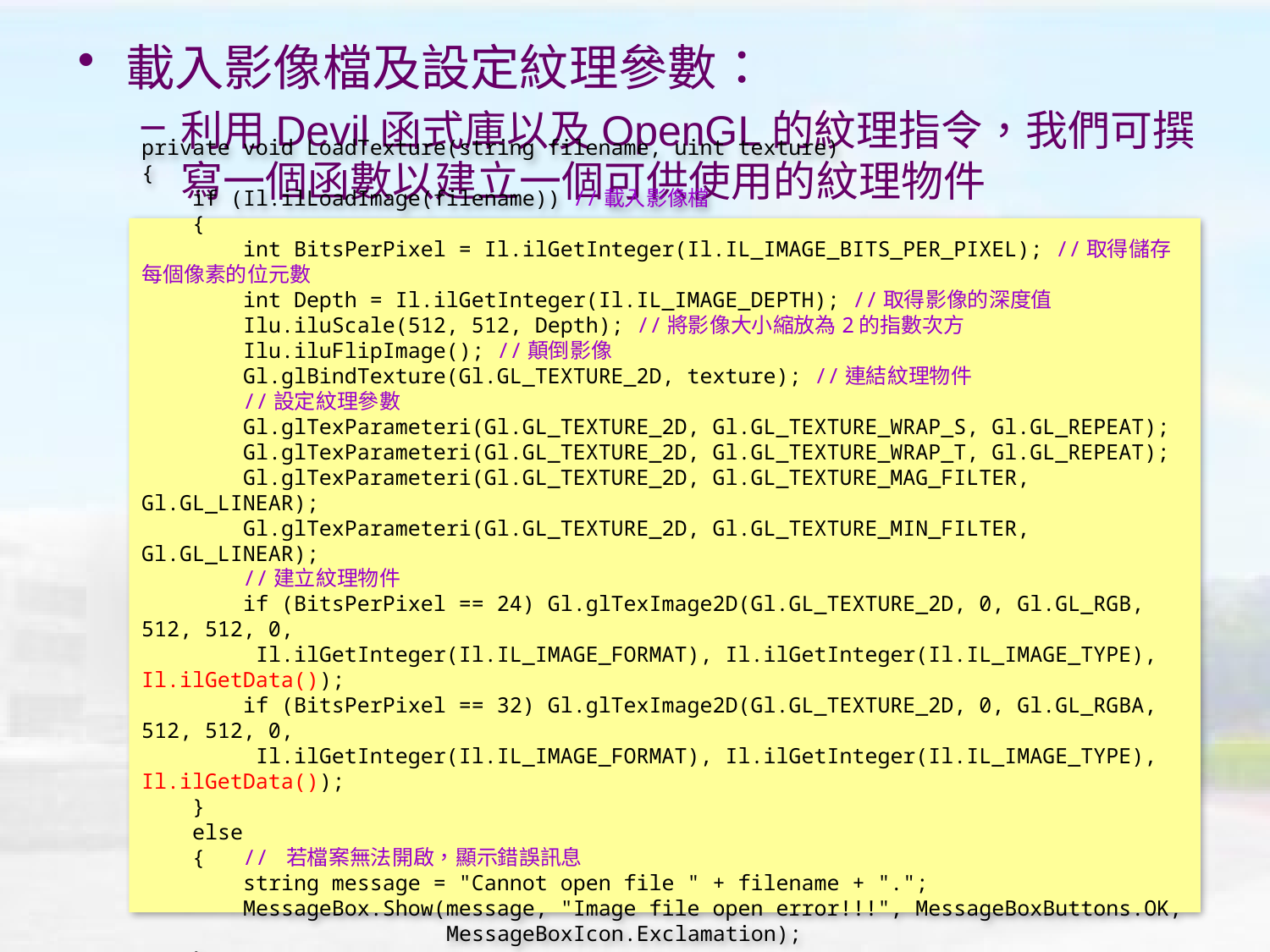

載入影像檔及設定紋理參數：
利用Devil函式庫以及OpenGL的紋理指令，我們可撰寫一個函數以建立一個可供使用的紋理物件
private void LoadTexture(string filename, uint texture)
{
    if (Il.ilLoadImage(filename)) //載入影像檔
    {
        int BitsPerPixel = Il.ilGetInteger(Il.IL_IMAGE_BITS_PER_PIXEL); //取得儲存每個像素的位元數
        int Depth = Il.ilGetInteger(Il.IL_IMAGE_DEPTH); //取得影像的深度值
        Ilu.iluScale(512, 512, Depth); //將影像大小縮放為2的指數次方
        Ilu.iluFlipImage(); //顛倒影像
        Gl.glBindTexture(Gl.GL_TEXTURE_2D, texture); //連結紋理物件
        //設定紋理參數
        Gl.glTexParameteri(Gl.GL_TEXTURE_2D, Gl.GL_TEXTURE_WRAP_S, Gl.GL_REPEAT);
        Gl.glTexParameteri(Gl.GL_TEXTURE_2D, Gl.GL_TEXTURE_WRAP_T, Gl.GL_REPEAT);
        Gl.glTexParameteri(Gl.GL_TEXTURE_2D, Gl.GL_TEXTURE_MAG_FILTER, Gl.GL_LINEAR);
        Gl.glTexParameteri(Gl.GL_TEXTURE_2D, Gl.GL_TEXTURE_MIN_FILTER, Gl.GL_LINEAR);
        //建立紋理物件
        if (BitsPerPixel == 24) Gl.glTexImage2D(Gl.GL_TEXTURE_2D, 0, Gl.GL_RGB, 512, 512, 0,
         Il.ilGetInteger(Il.IL_IMAGE_FORMAT), Il.ilGetInteger(Il.IL_IMAGE_TYPE), Il.ilGetData());
        if (BitsPerPixel == 32) Gl.glTexImage2D(Gl.GL_TEXTURE_2D, 0, Gl.GL_RGBA, 512, 512, 0,
         Il.ilGetInteger(Il.IL_IMAGE_FORMAT), Il.ilGetInteger(Il.IL_IMAGE_TYPE), Il.ilGetData());
    }
    else
    {   // 若檔案無法開啟，顯示錯誤訊息
        string message = "Cannot open file " + filename + ".";
        MessageBox.Show(message, "Image file open error!!!", MessageBoxButtons.OK,
                        MessageBoxIcon.Exclamation);
    }
}
19